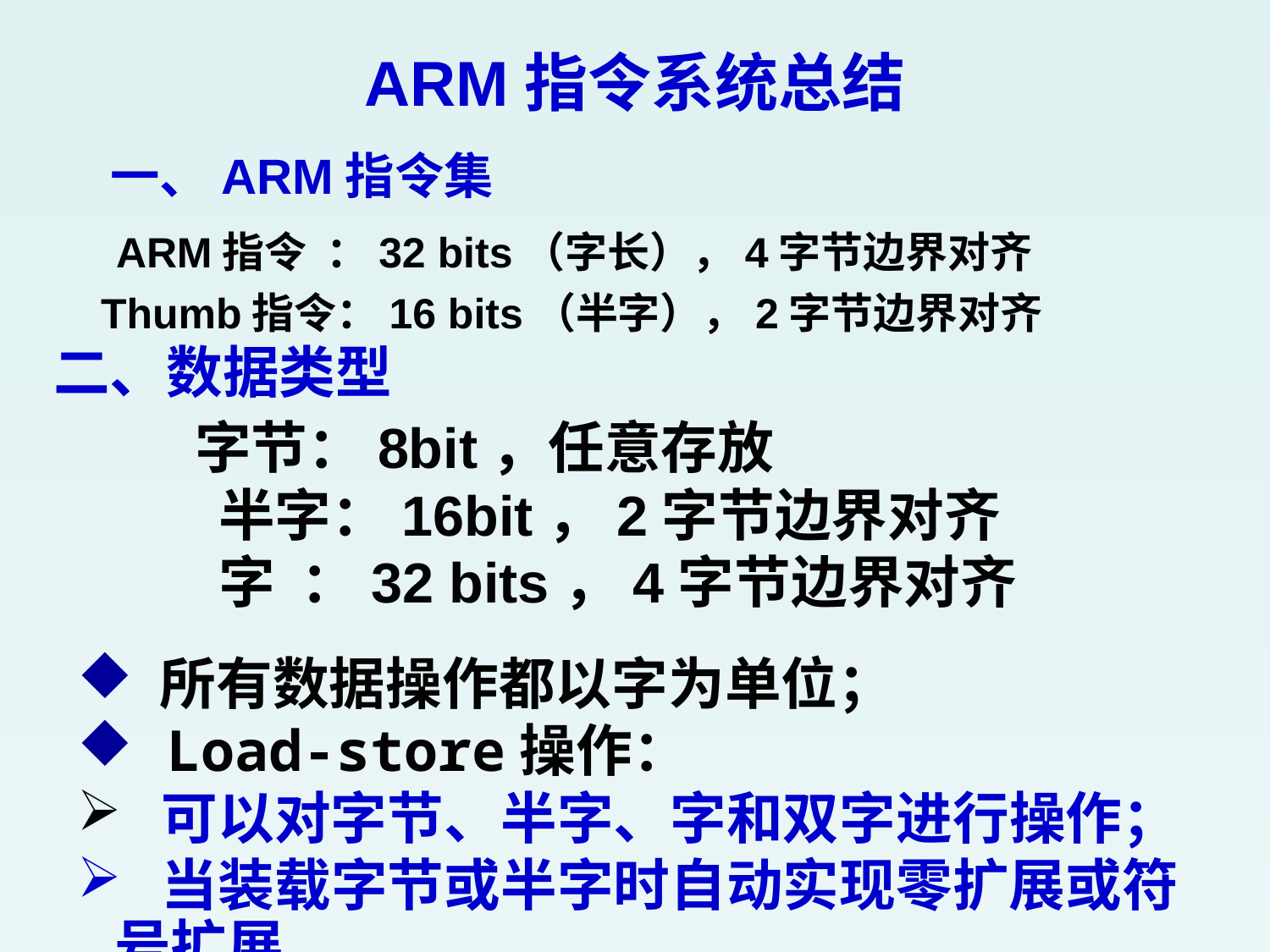

# ARM指令系统总结
    一、ARM指令集
    ARM指令  ：32 bits（字长），4字节边界对齐
    Thumb指令：16 bits（半字），2字节边界对齐
二、数据类型
     字节：8bit，任意存放
      半字：16bit，2字节边界对齐
      字  ：32 bits，4字节边界对齐

 所有数据操作都以字为单位；
 Load-store操作：
  可以对字节、半字、字和双字进行操作；
  当装载字节或半字时自动实现零扩展或符号扩展。